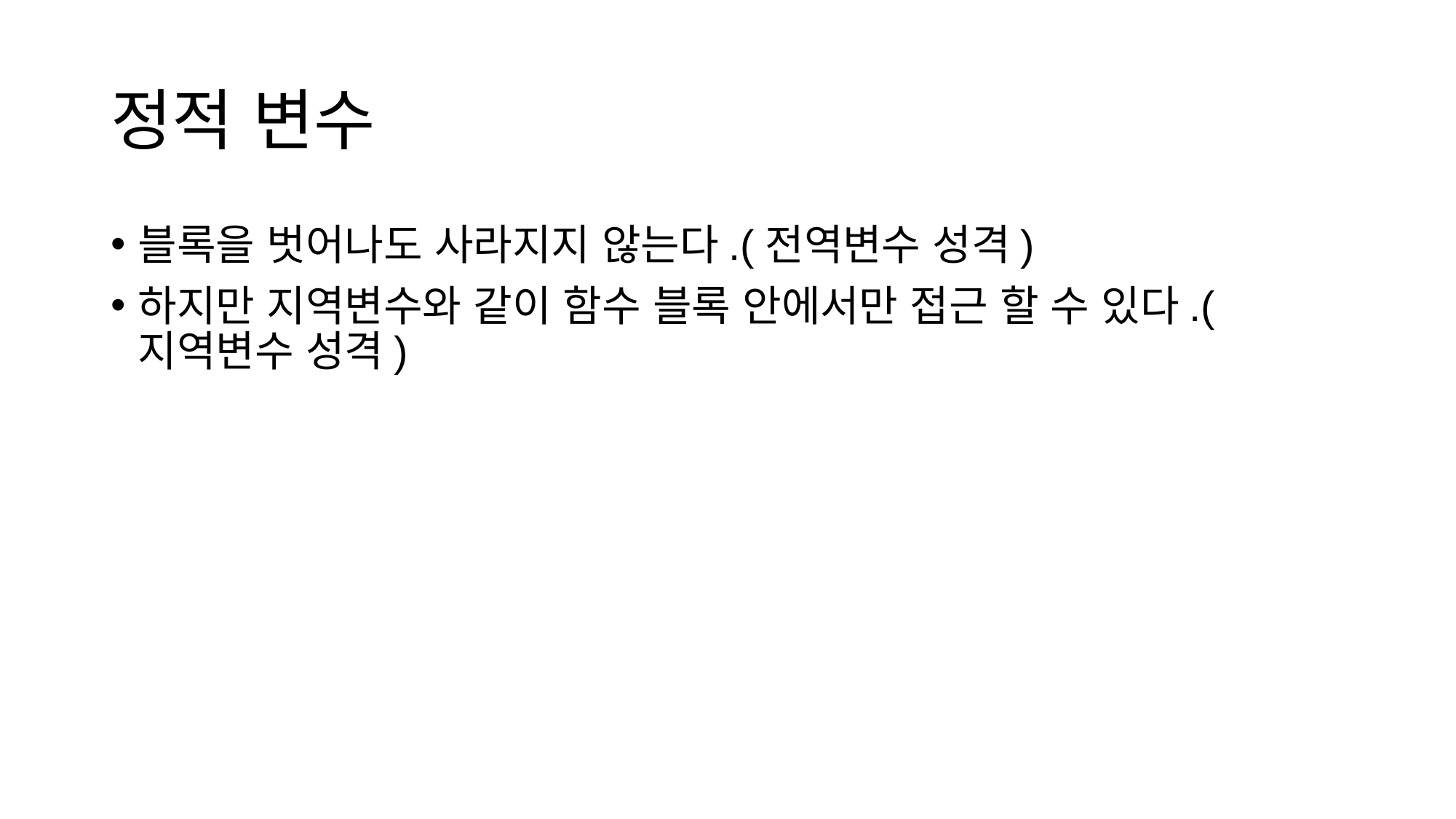

# 정적 변수
블록을 벗어나도 사라지지 않는다.(전역변수 성격)
하지만 지역변수와 같이 함수 블록 안에서만 접근 할 수 있다.(지역변수 성격)